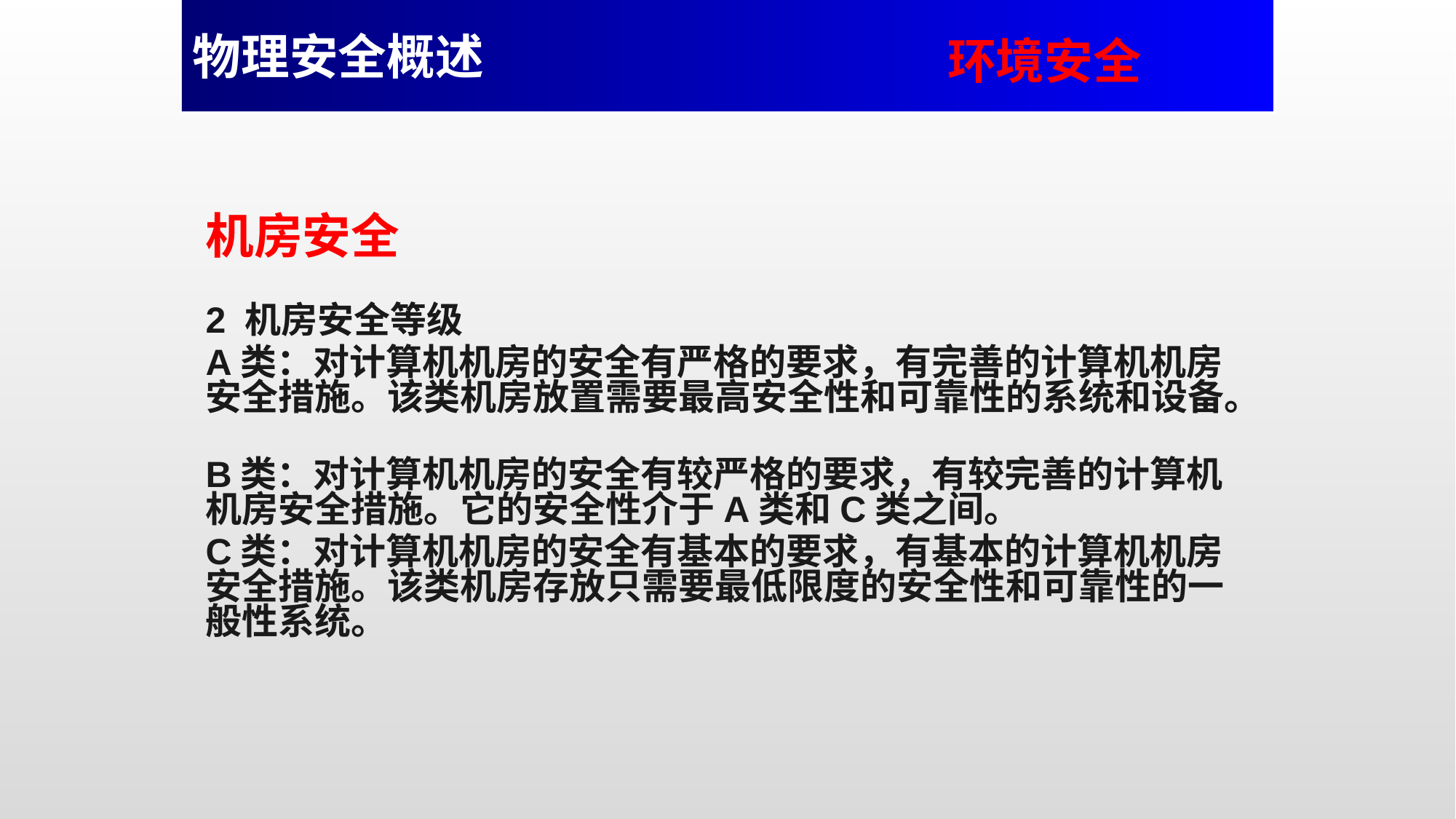

物理安全概述
环境安全
机房安全

2 机房安全等级
A类：对计算机机房的安全有严格的要求，有完善的计算机机房安全措施。该类机房放置需要最高安全性和可靠性的系统和设备。
B类：对计算机机房的安全有较严格的要求，有较完善的计算机机房安全措施。它的安全性介于A类和C类之间。
C类：对计算机机房的安全有基本的要求，有基本的计算机机房安全措施。该类机房存放只需要最低限度的安全性和可靠性的一般性系统。